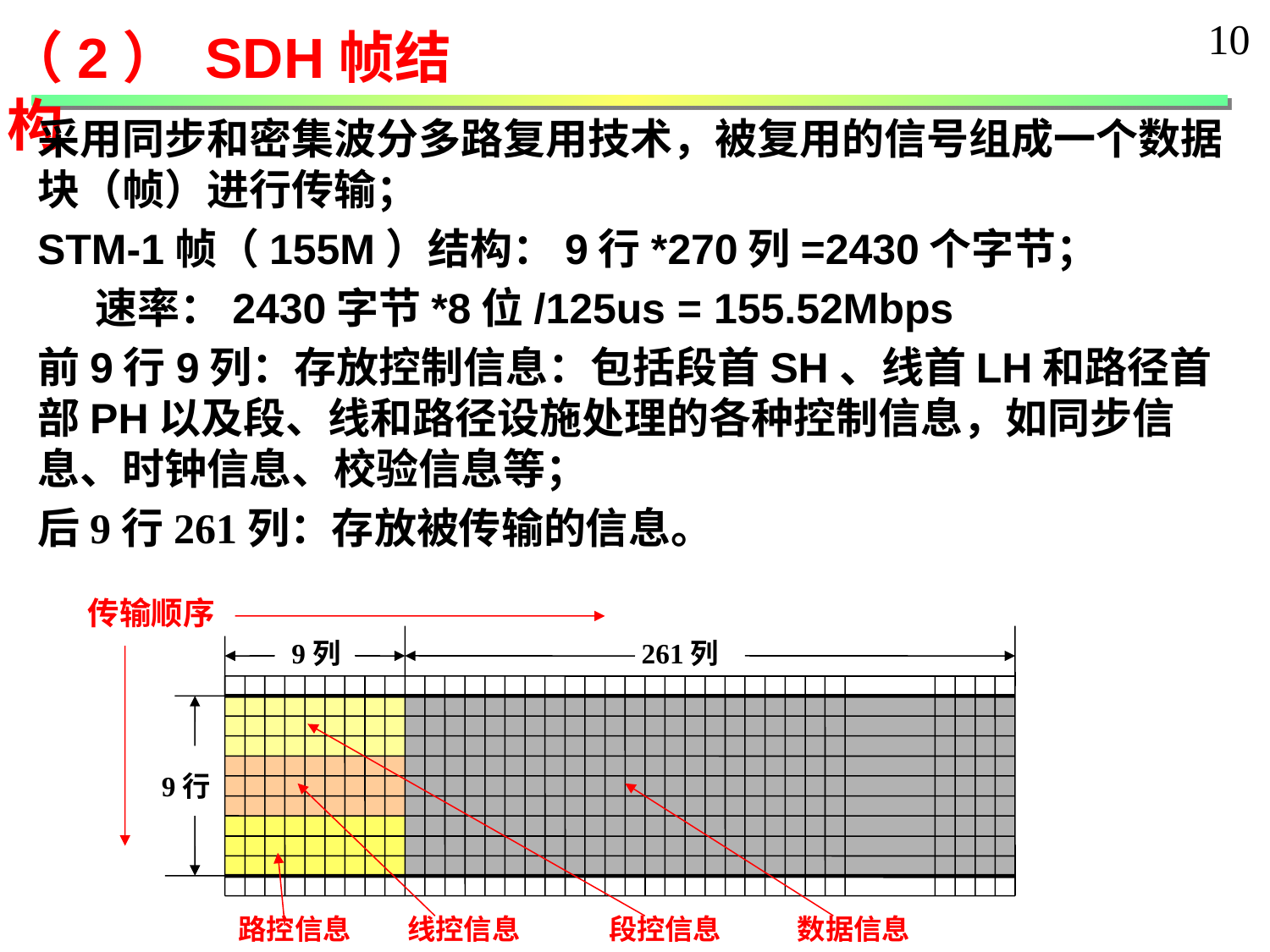

10
（2） SDH帧结构

采用同步和密集波分多路复用技术，被复用的信号组成一个数据块（帧）进行传输；
STM-1帧（155M）结构：9行*270列=2430个字节；
     速率：2430字节*8位/125us = 155.52Mbps
前9行9列：存放控制信息：包括段首SH、线首LH和路径首部PH以及段、线和路径设施处理的各种控制信息，如同步信息、时钟信息、校验信息等；
后9行261列：存放被传输的信息。
传输顺序

9列
261列

9行

路控信息
线控信息
段控信息
数据信息